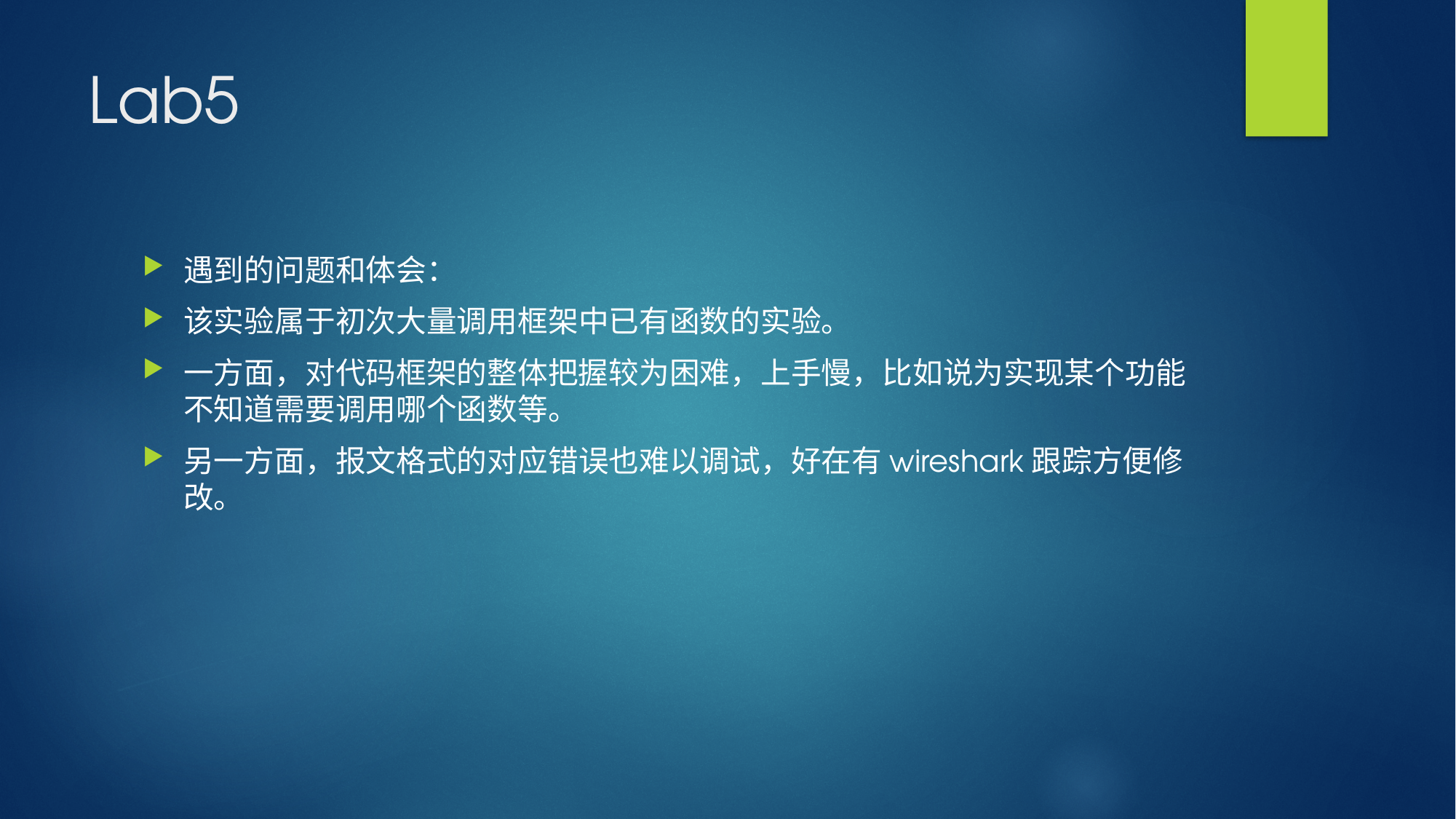

# Lab5
遇到的问题和体会：
该实验属于初次大量调用框架中已有函数的实验。
一方面，对代码框架的整体把握较为困难，上手慢，比如说为实现某个功能不知道需要调用哪个函数等。
另一方面，报文格式的对应错误也难以调试，好在有wireshark跟踪方便修改。